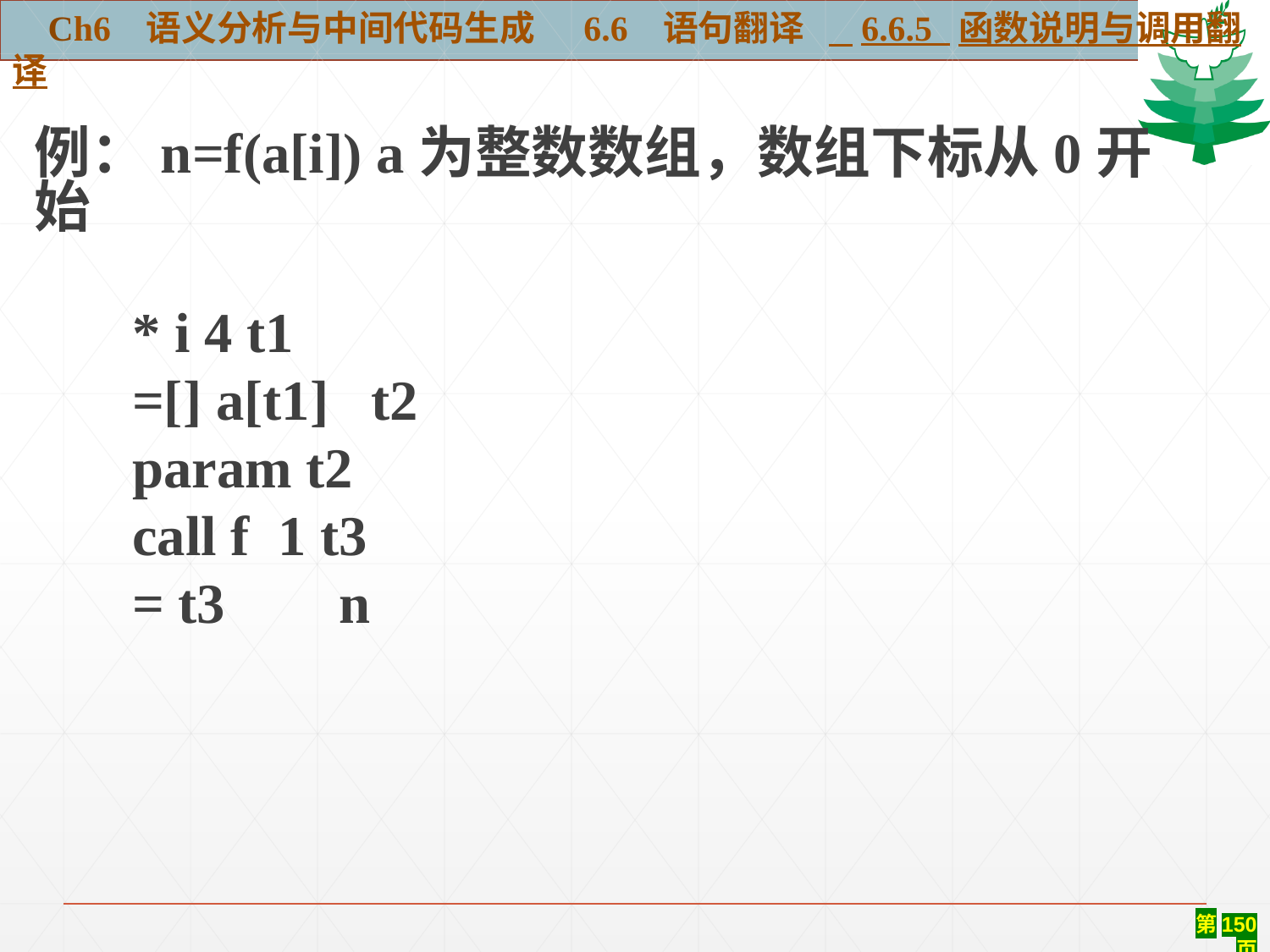

Ch6   语义分析与中间代码生成     6.6   语句翻译      6.6.5  函数说明与调用翻译
例：n=f(a[i]) a为整数数组，数组下标从0开始
* i 4 t1
=[] a[t1]   t2
param t2
call f  1 t3
= t3        n